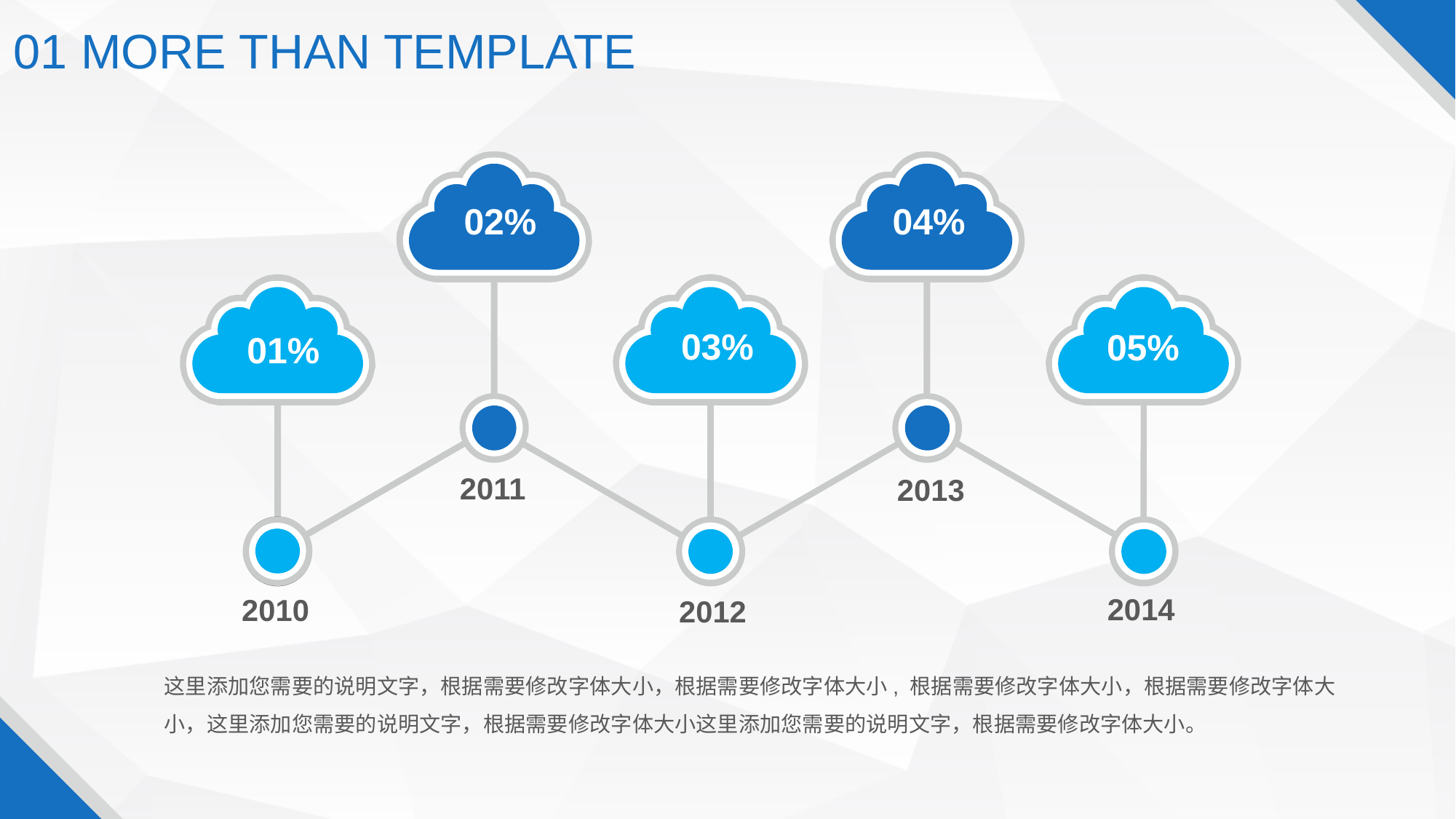

01 MORE THAN TEMPLATE

02%

04%

01%

03%

05%

2011
2013
2014
2010
2012
这里添加您需要的说明文字，根据需要修改字体大小，根据需要修改字体大小, 根据需要修改字体大小，根据需要修改字体大小，这里添加您需要的说明文字，根据需要修改字体大小这里添加您需要的说明文字，根据需要修改字体大小。